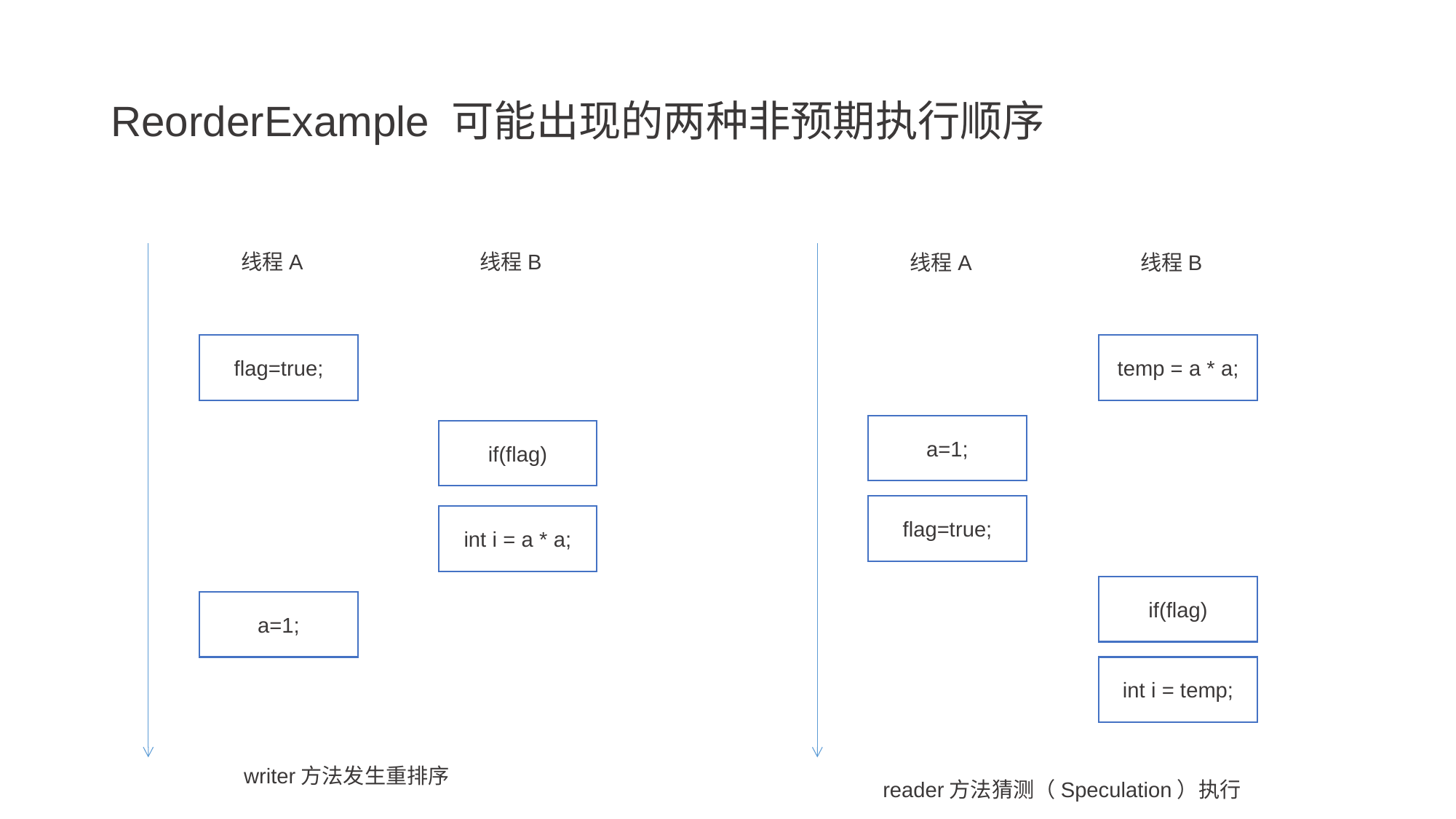

# ReorderExample 可能出现的两种非预期执行顺序
线程A
线程B
flag=true;
if(flag)
int i = a * a;
a=1;
线程A
线程B
temp = a * a;
a=1;
flag=true;
if(flag)
int i = temp;
reader方法猜测（Speculation）执行
writer方法发生重排序